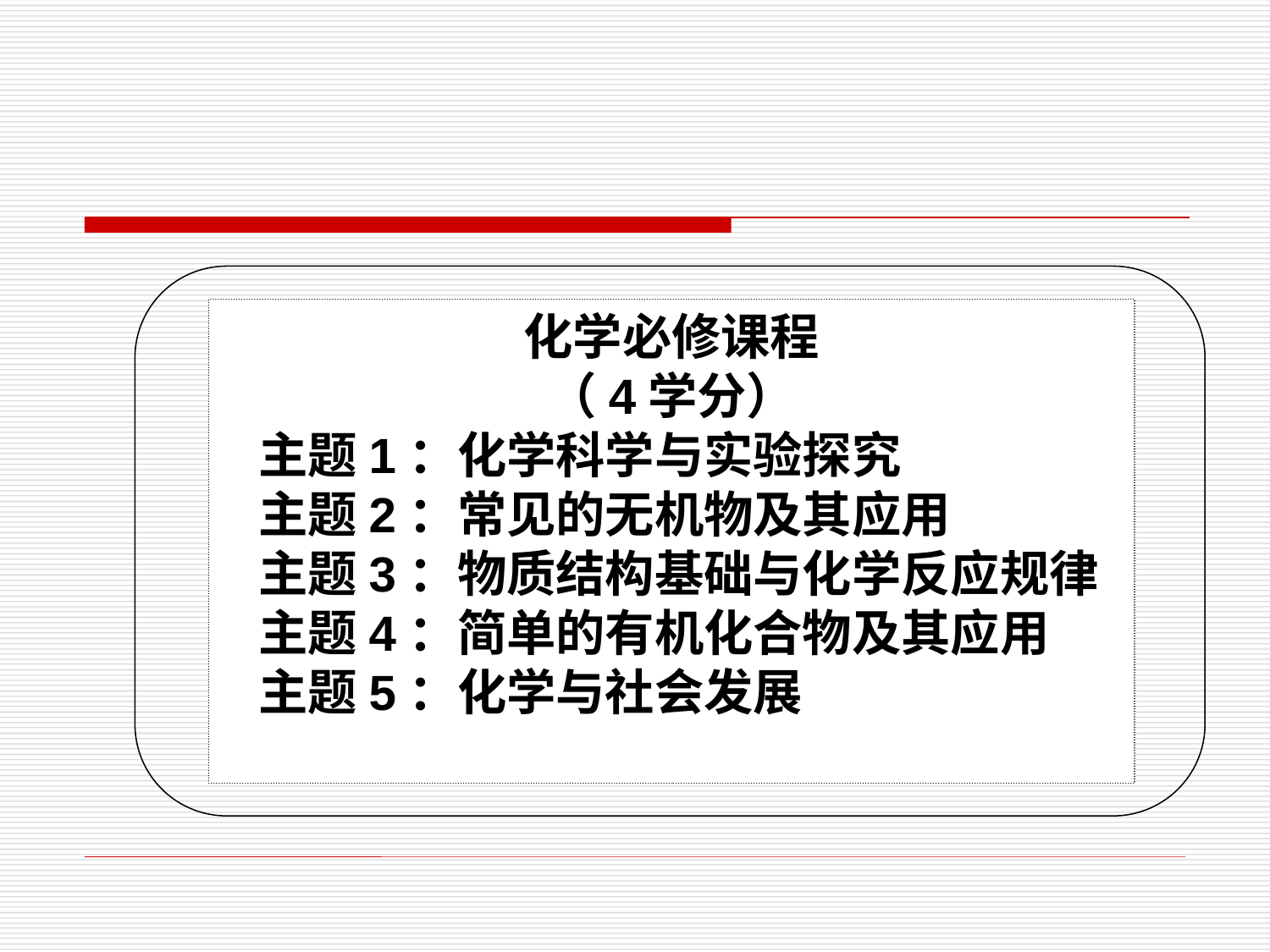

化学必修课程
（4学分）
主题1：化学科学与实验探究
主题2：常见的无机物及其应用
主题3：物质结构基础与化学反应规律
主题4：简单的有机化合物及其应用
主题5：化学与社会发展